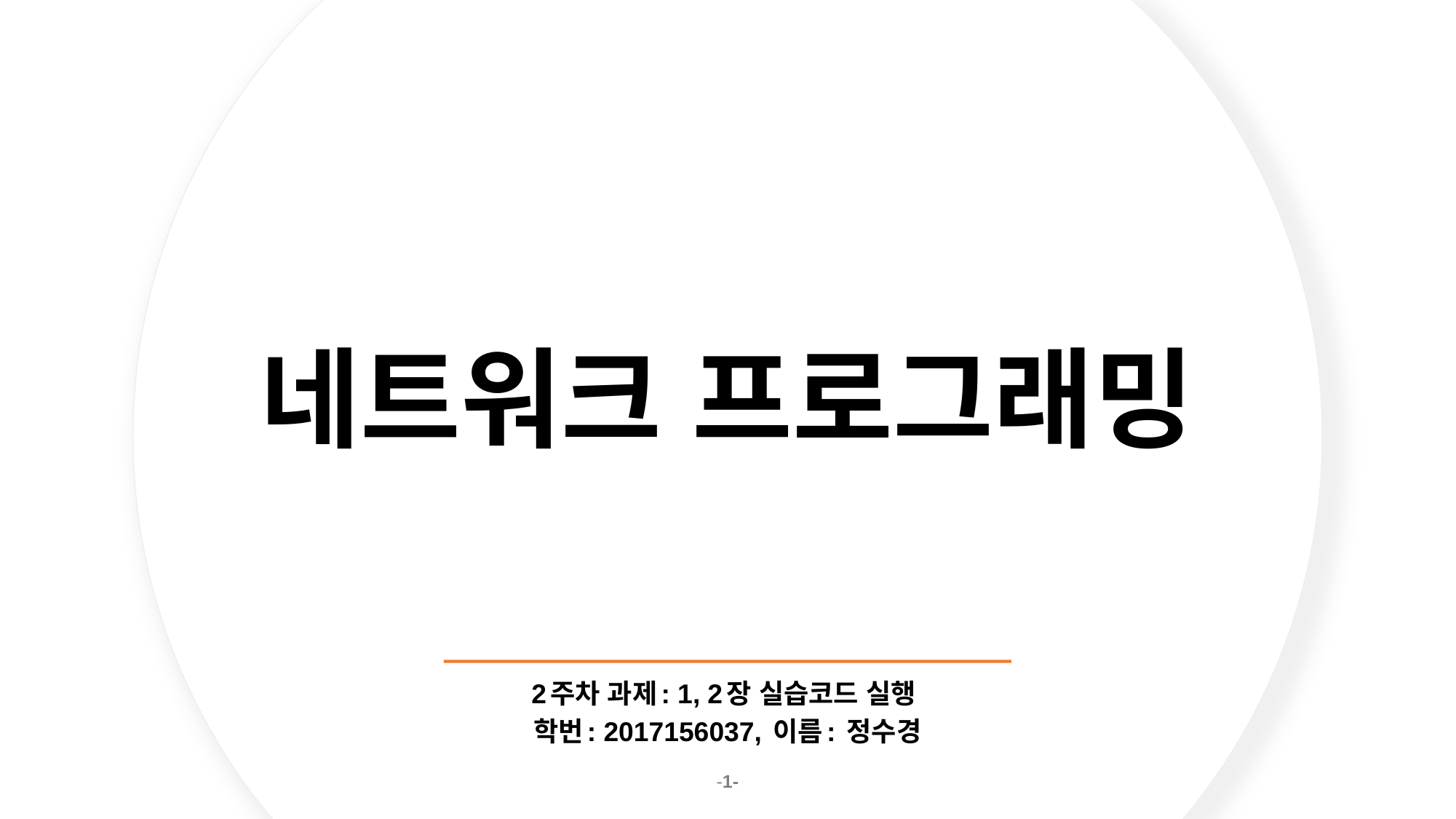

# 네트워크 프로그래밍

2주차 과제: 1, 2장 실습코드 실행
학번: 2017156037, 이름: 정수경

-1-